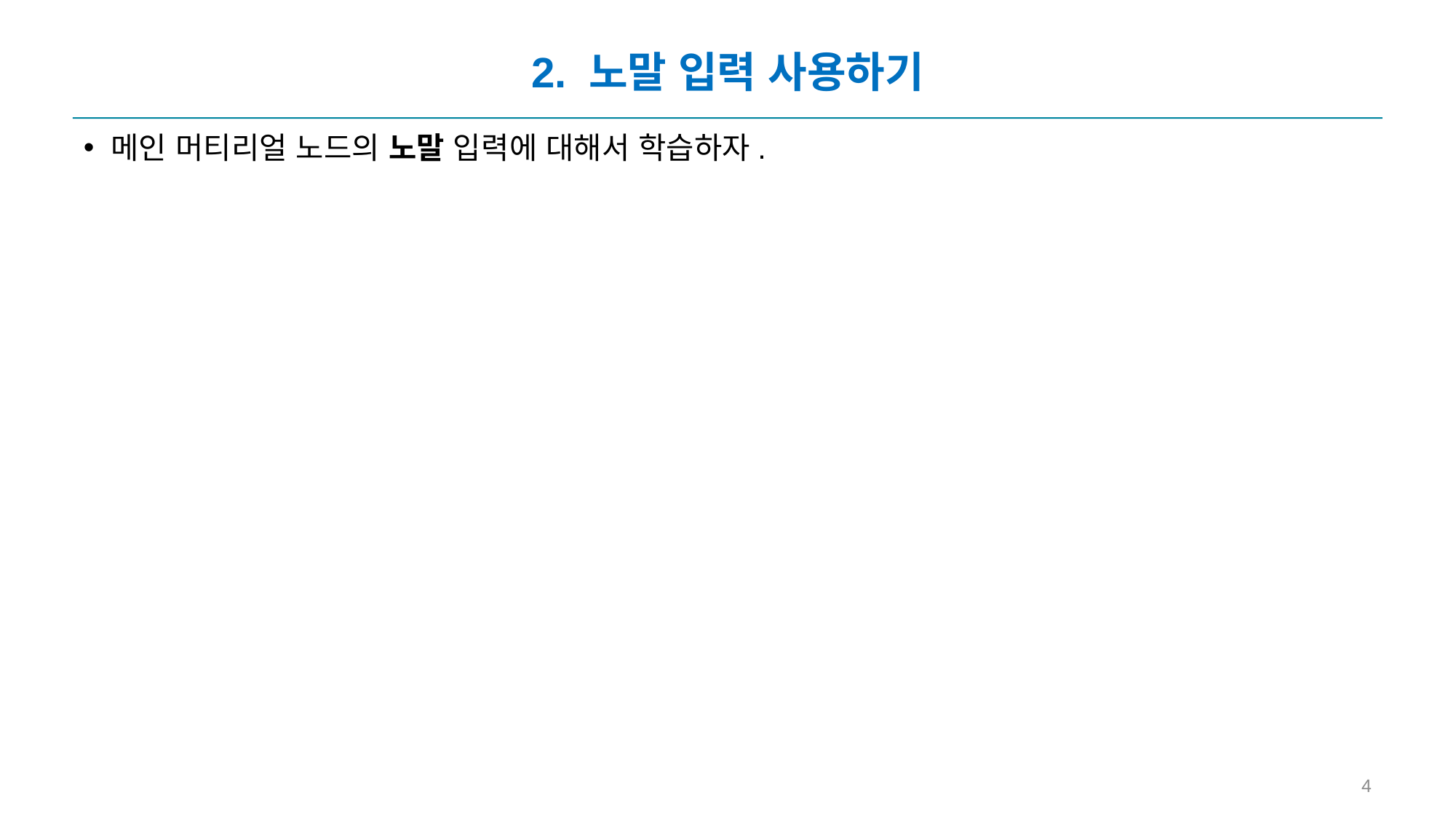

# 2. 노말 입력 사용하기
메인 머티리얼 노드의 노말 입력에 대해서 학습하자.

4